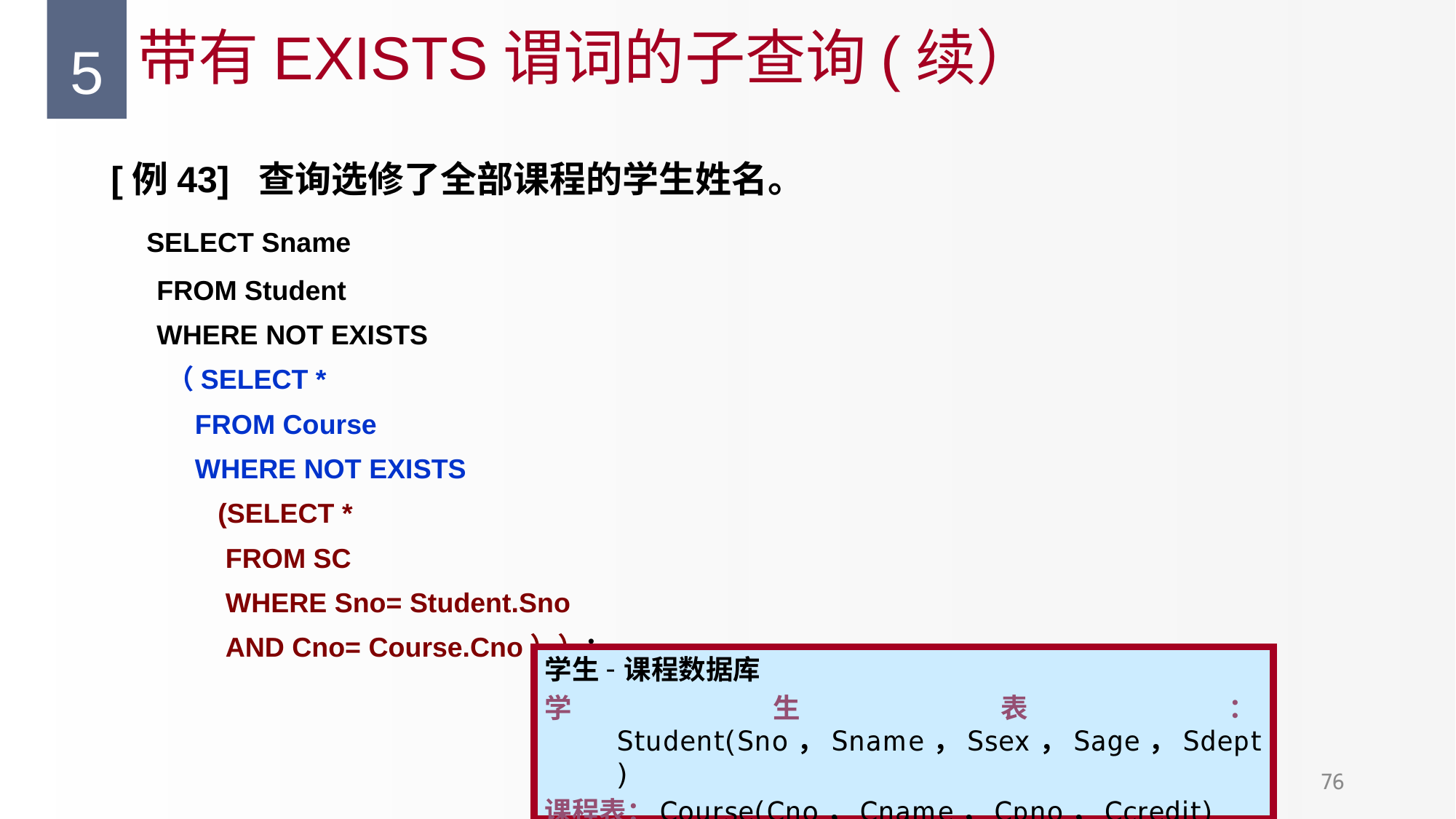

# 带有EXISTS谓词的子查询(续）
[例43]  查询选修了全部课程的学生姓名。
   SELECT Sname
      FROM Student
      WHERE NOT EXISTS
        （SELECT *
           FROM Course
           WHERE NOT EXISTS
              (SELECT *
               FROM SC
               WHERE Sno= Student.Sno
               AND Cno= Course.Cno））；
学生-课程数据库
学生表：Student(Sno，Sname，Ssex，Sage，Sdept)
课程表：Course(Cno，Cname，Cpno，Ccredit)
学生选课表：SC(Sno，Cno，Grade)
76